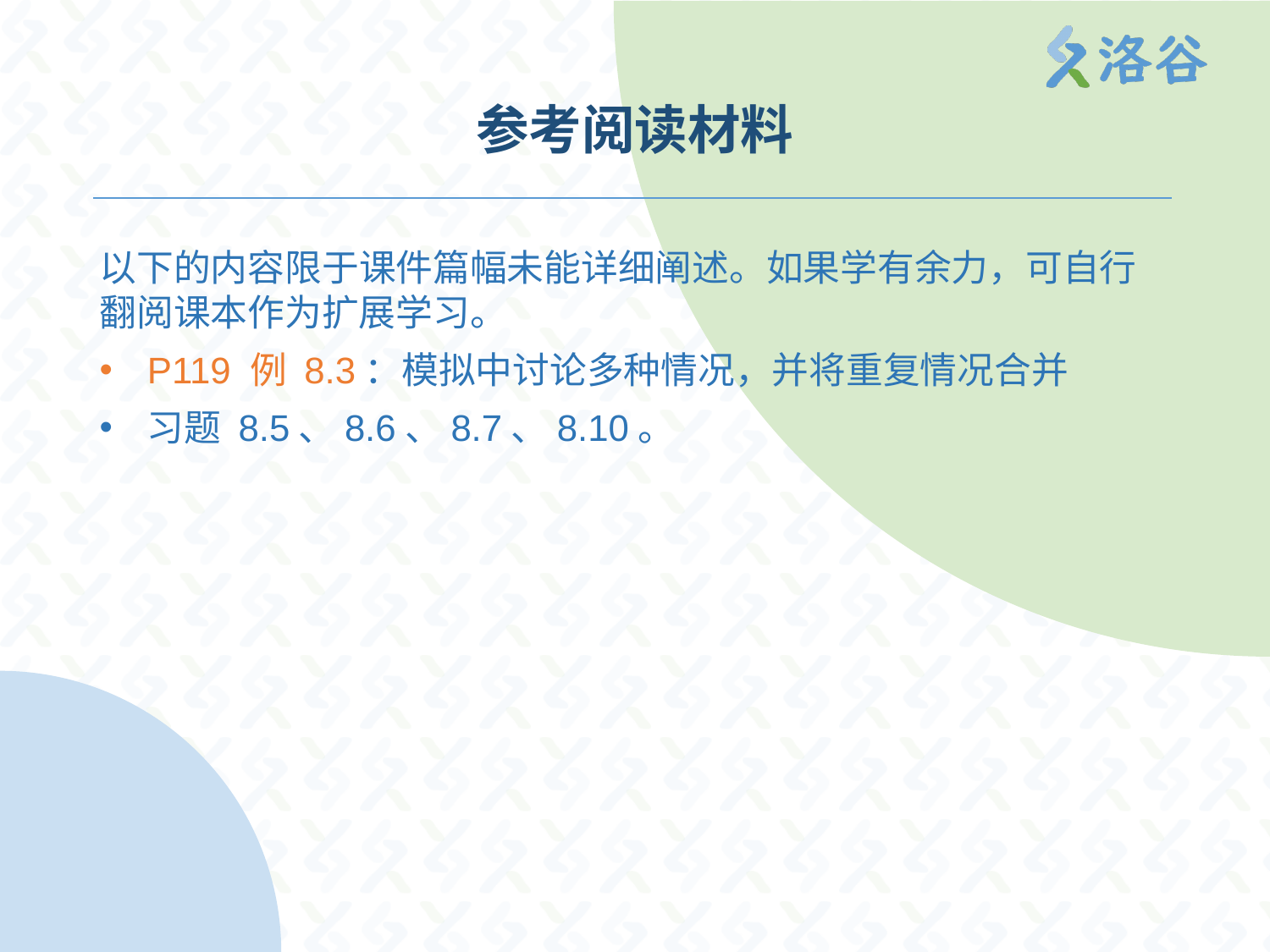

# 参考阅读材料
以下的内容限于课件篇幅未能详细阐述。如果学有余力，可自行翻阅课本作为扩展学习。
P119 例 8.3：模拟中讨论多种情况，并将重复情况合并
习题 8.5、8.6、8.7、8.10。